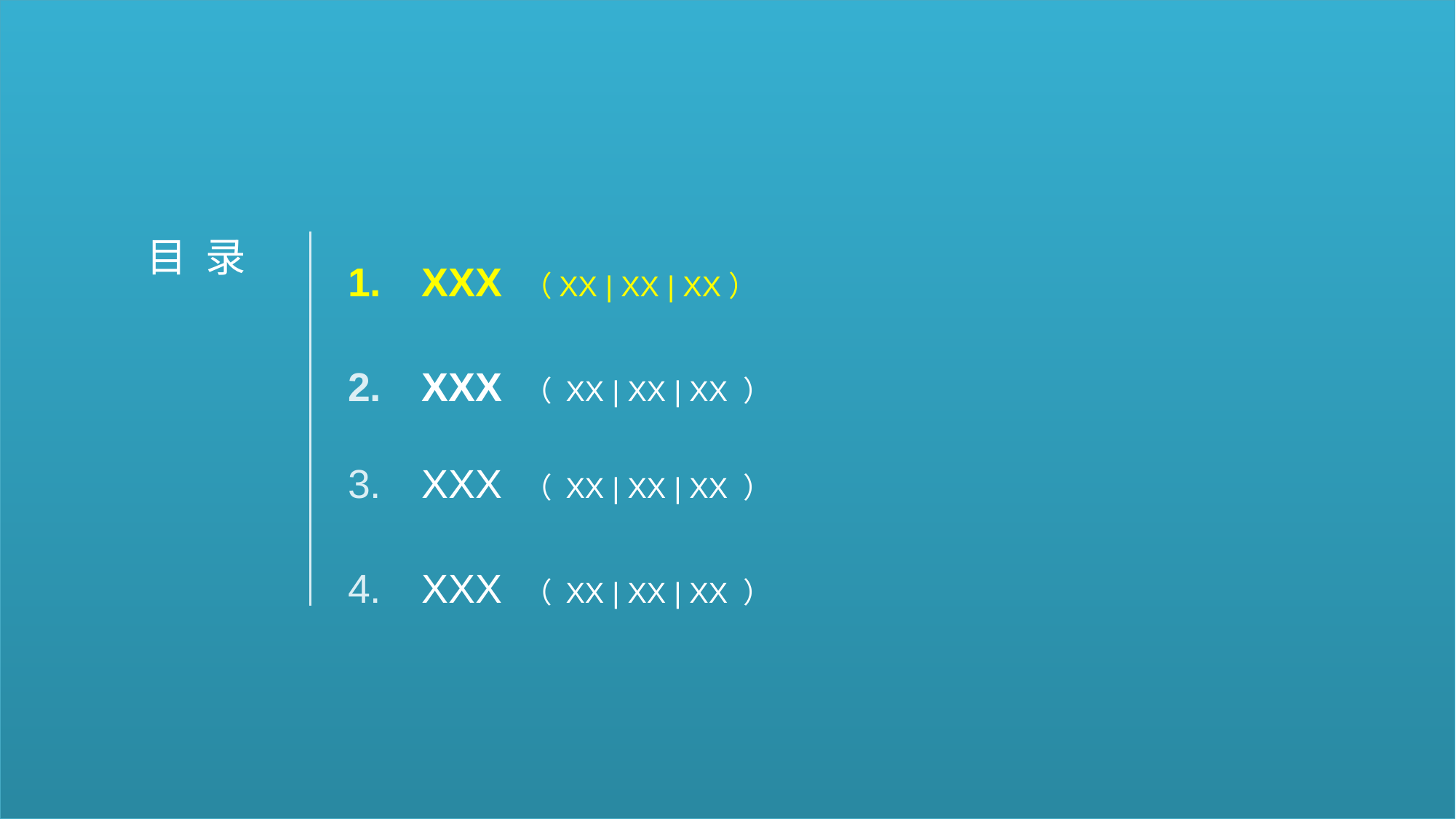

XXX （XX | XX | XX）
XXX （ XX | XX | XX ）
XXX （ XX | XX | XX ）
XXX （ XX | XX | XX ）
目  录